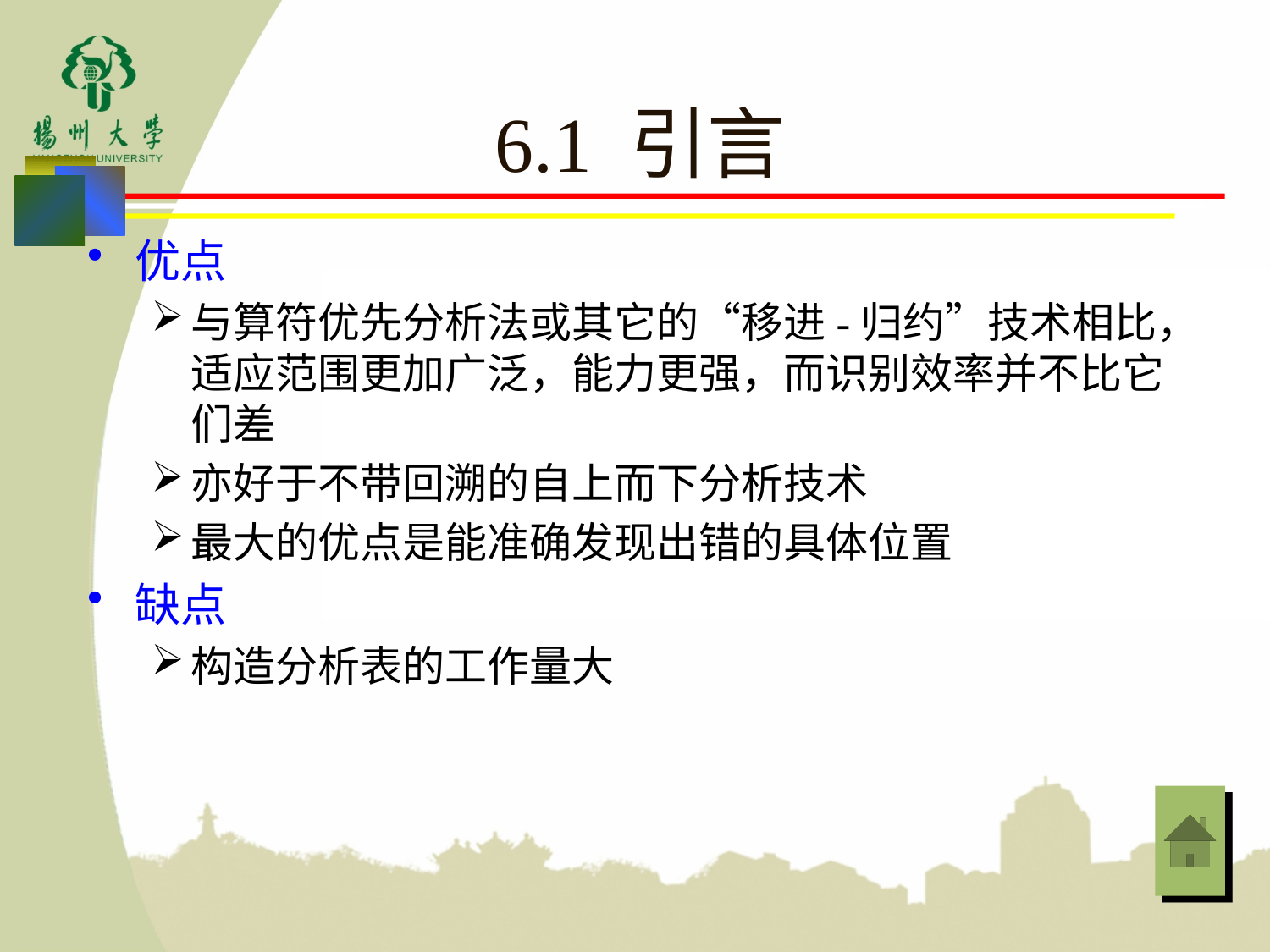

# 6.1 引言
优点
与算符优先分析法或其它的“移进-归约”技术相比，适应范围更加广泛，能力更强，而识别效率并不比它们差
亦好于不带回溯的自上而下分析技术
最大的优点是能准确发现出错的具体位置
缺点
构造分析表的工作量大

5